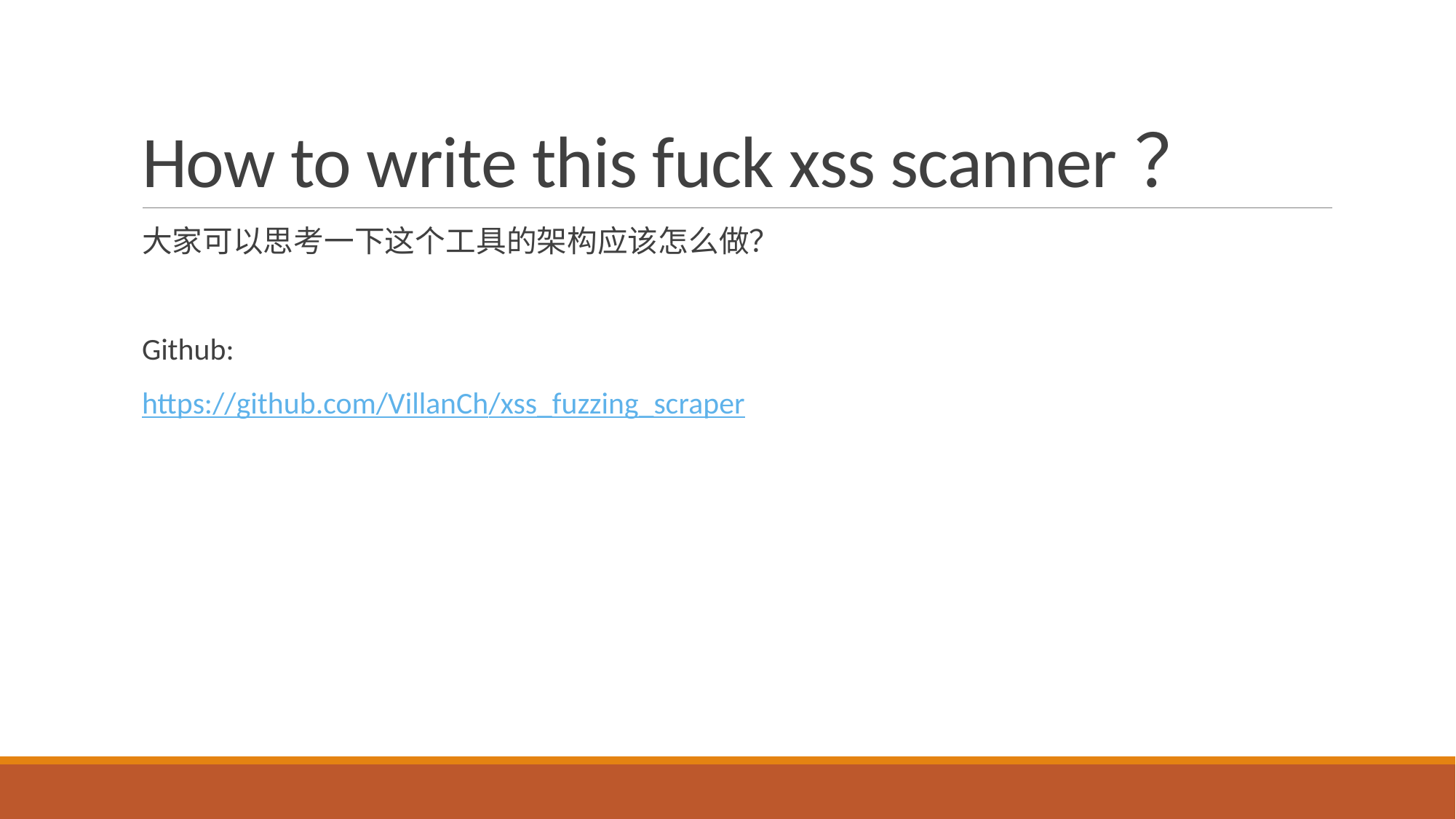

# How to write this fuck xss scanner？
大家可以思考一下这个工具的架构应该怎么做？

Github:
https://github.com/VillanCh/xss_fuzzing_scraper